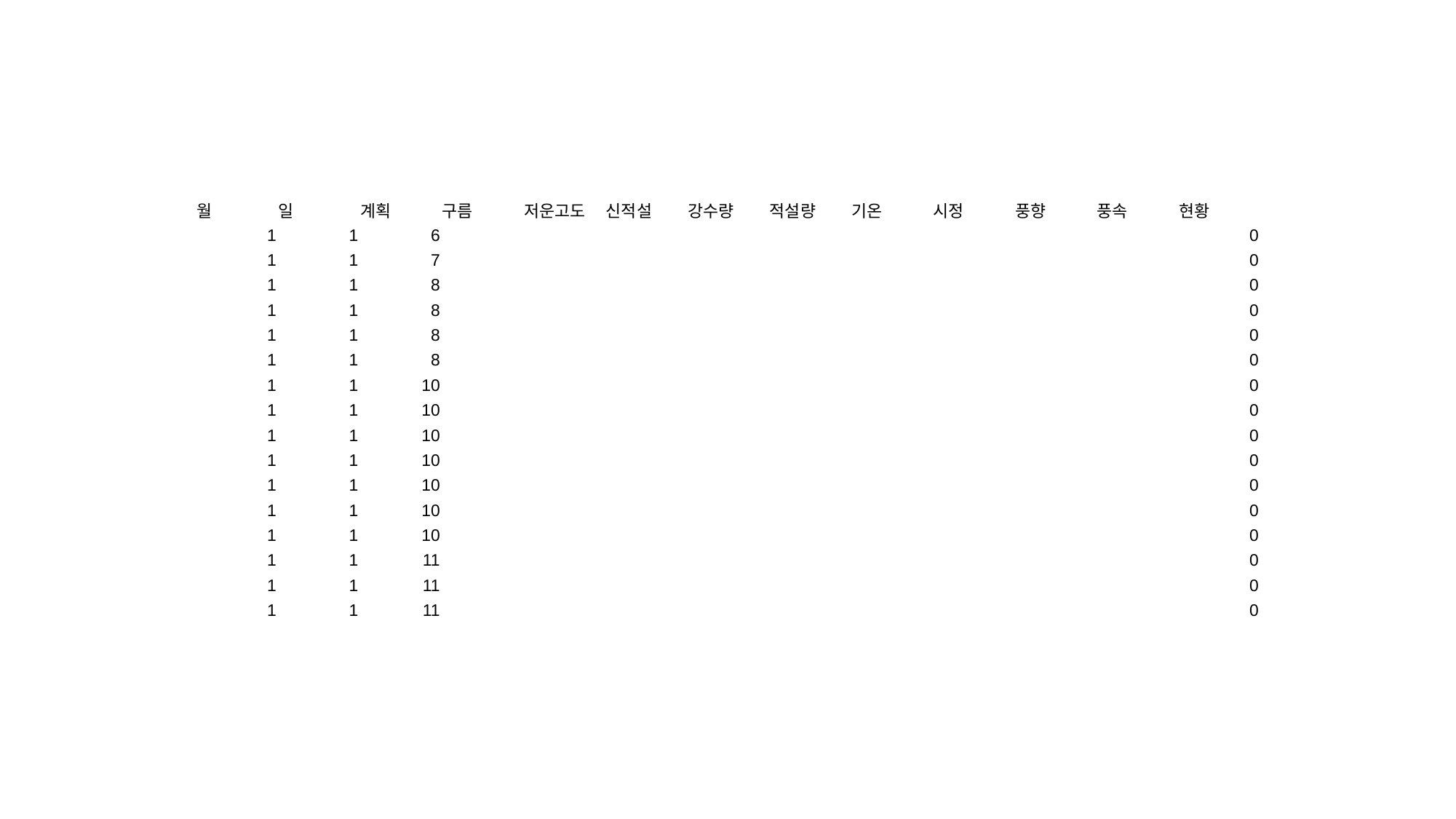

| 월 | 일 | 계획 | 구름 | 저운고도 | 신적설 | 강수량 | 적설량 | 기온 | 시정 | 풍향 | 풍속 | 현황 |
| --- | --- | --- | --- | --- | --- | --- | --- | --- | --- | --- | --- | --- |
| 1 | 1 | 6 |  |  |  |  |  |  |  |  |  | 0 |
| 1 | 1 | 7 |  |  |  |  |  |  |  |  |  | 0 |
| 1 | 1 | 8 |  |  |  |  |  |  |  |  |  | 0 |
| 1 | 1 | 8 |  |  |  |  |  |  |  |  |  | 0 |
| 1 | 1 | 8 |  |  |  |  |  |  |  |  |  | 0 |
| 1 | 1 | 8 |  |  |  |  |  |  |  |  |  | 0 |
| 1 | 1 | 10 |  |  |  |  |  |  |  |  |  | 0 |
| 1 | 1 | 10 |  |  |  |  |  |  |  |  |  | 0 |
| 1 | 1 | 10 |  |  |  |  |  |  |  |  |  | 0 |
| 1 | 1 | 10 |  |  |  |  |  |  |  |  |  | 0 |
| 1 | 1 | 10 |  |  |  |  |  |  |  |  |  | 0 |
| 1 | 1 | 10 |  |  |  |  |  |  |  |  |  | 0 |
| 1 | 1 | 10 |  |  |  |  |  |  |  |  |  | 0 |
| 1 | 1 | 11 |  |  |  |  |  |  |  |  |  | 0 |
| 1 | 1 | 11 |  |  |  |  |  |  |  |  |  | 0 |
| 1 | 1 | 11 |  |  |  |  |  |  |  |  |  | 0 |